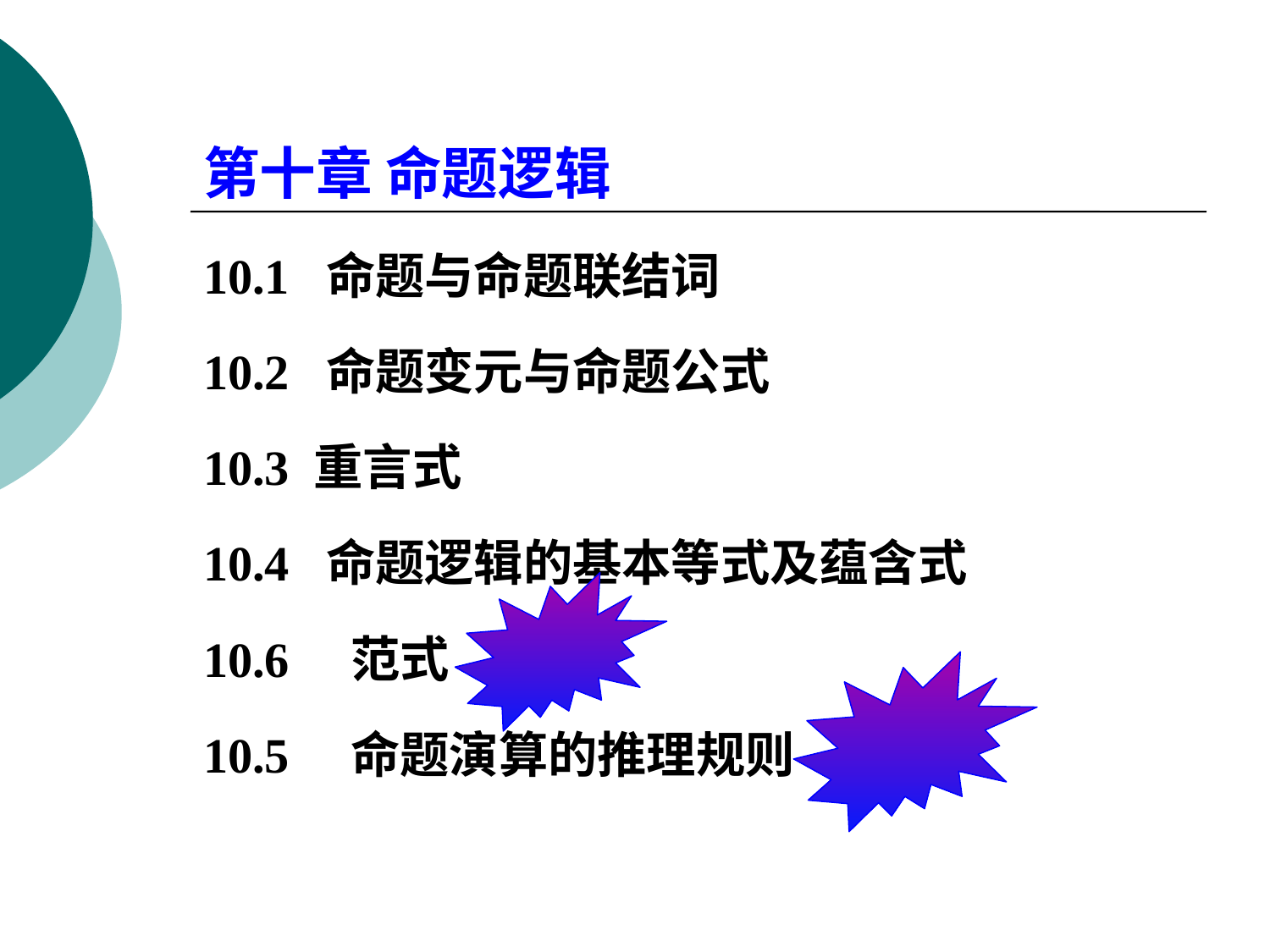

# 第十章 命题逻辑
10.1  命题与命题联结词
10.2  命题变元与命题公式
10.3 重言式
10.4  命题逻辑的基本等式及蕴含式
10.6    范式
10.5    命题演算的推理规则